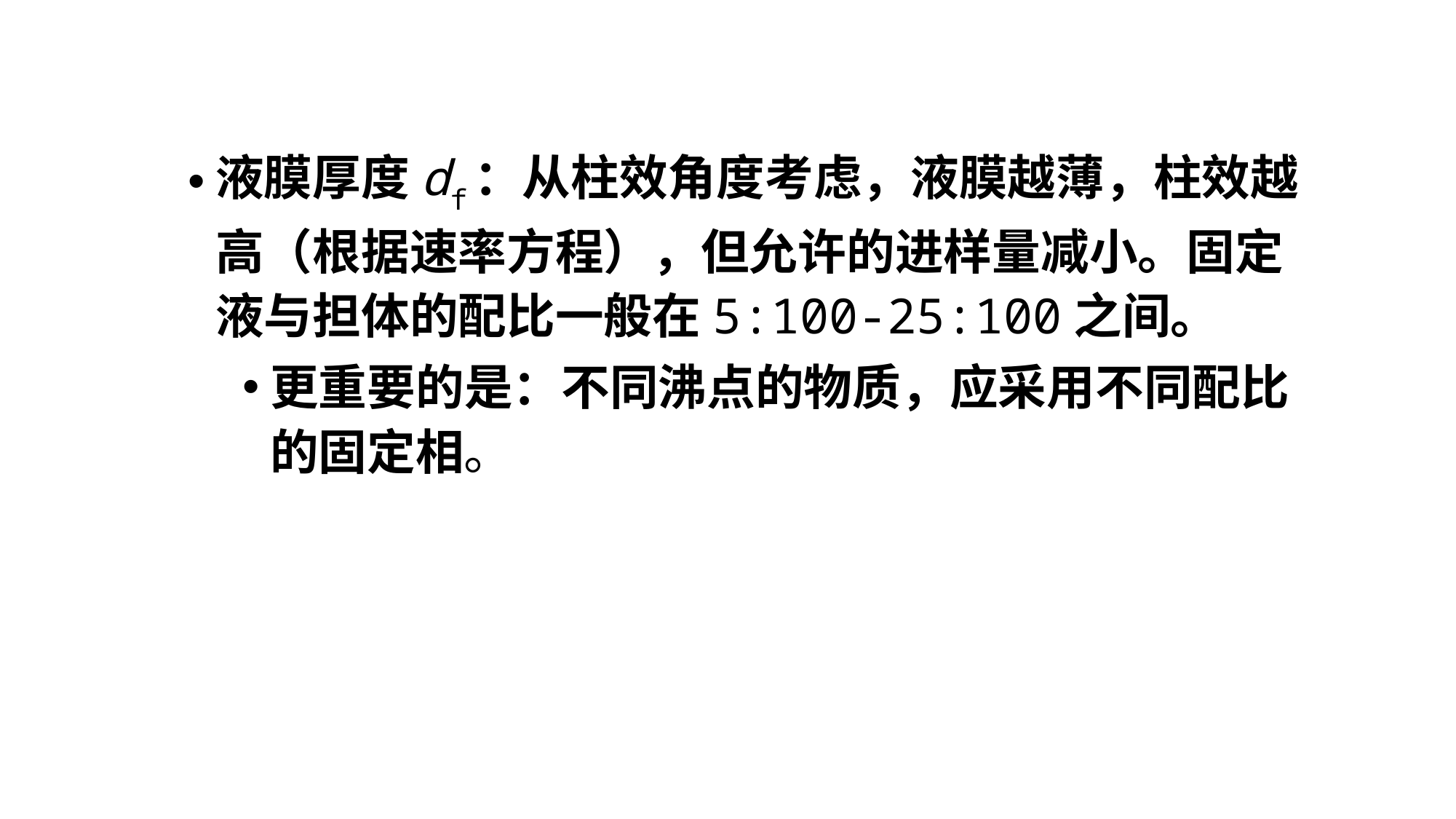

液膜厚度df：从柱效角度考虑，液膜越薄，柱效越高（根据速率方程），但允许的进样量减小。固定液与担体的配比一般在5:100-25:100之间。
更重要的是：不同沸点的物质，应采用不同配比的固定相。